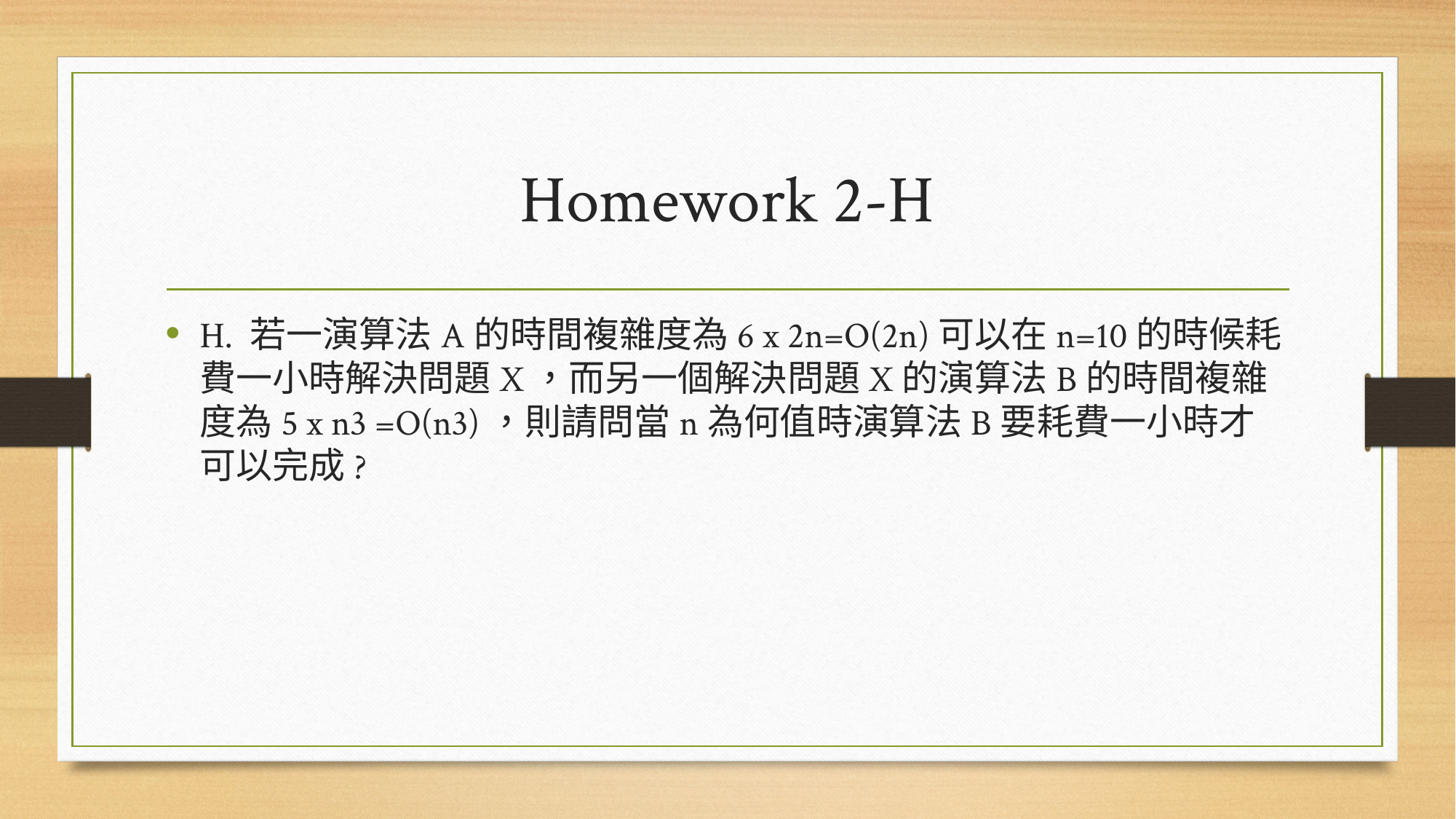

# Homework 2-H
H. 若一演算法A的時間複雜度為6 x 2n=O(2n)可以在n=10的時候耗費一小時解決問題X，而另一個解決問題X的演算法B的時間複雜度為5 x n3 =O(n3)，則請問當n為何值時演算法B要耗費一小時才可以完成?